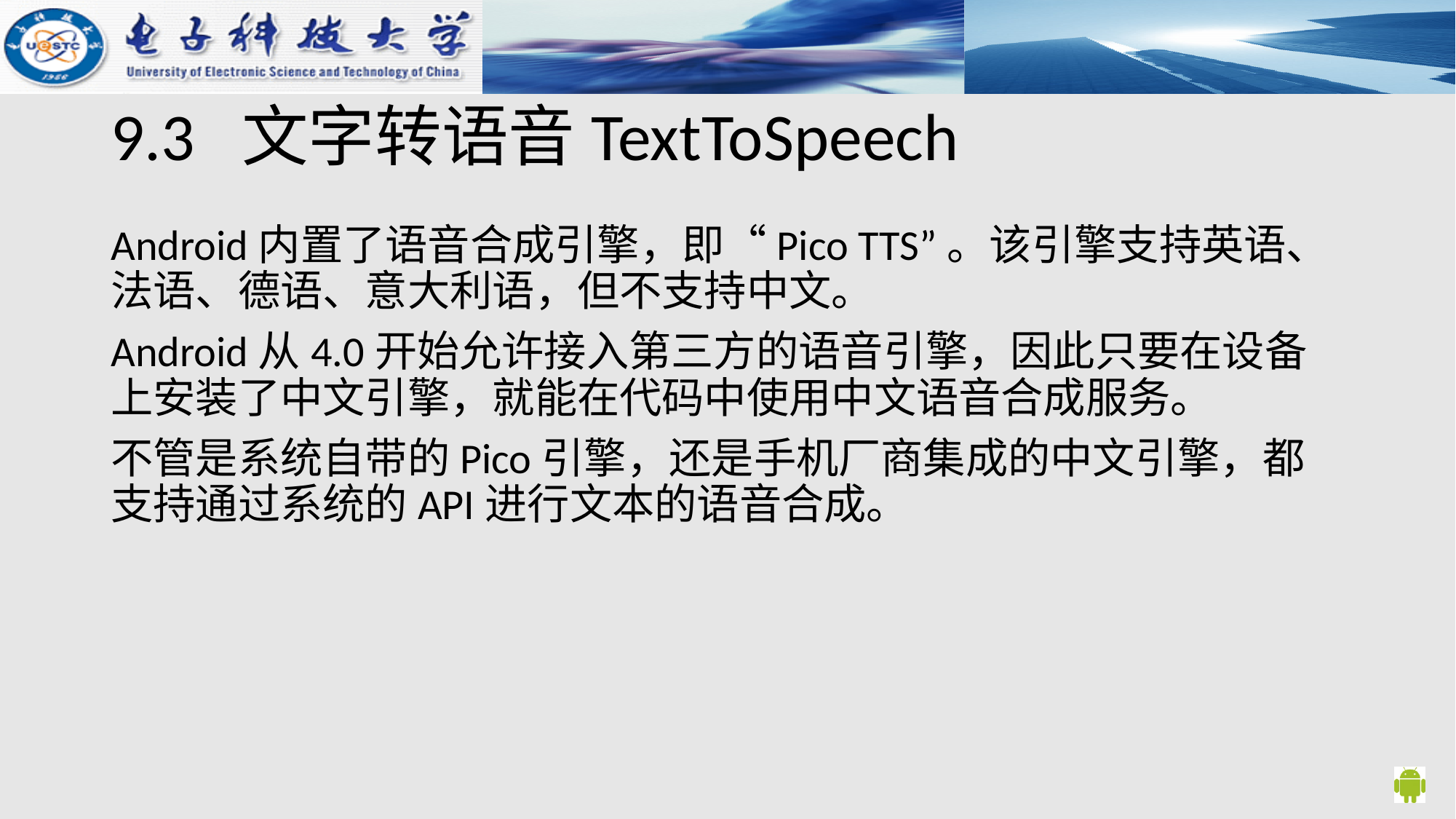

# 9.3  文字转语音TextToSpeech
Android内置了语音合成引擎，即“Pico TTS”。该引擎支持英语、法语、德语、意大利语，但不支持中文。
Android从4.0开始允许接入第三方的语音引擎，因此只要在设备上安装了中文引擎，就能在代码中使用中文语音合成服务。
不管是系统自带的Pico引擎，还是手机厂商集成的中文引擎，都支持通过系统的API进行文本的语音合成。